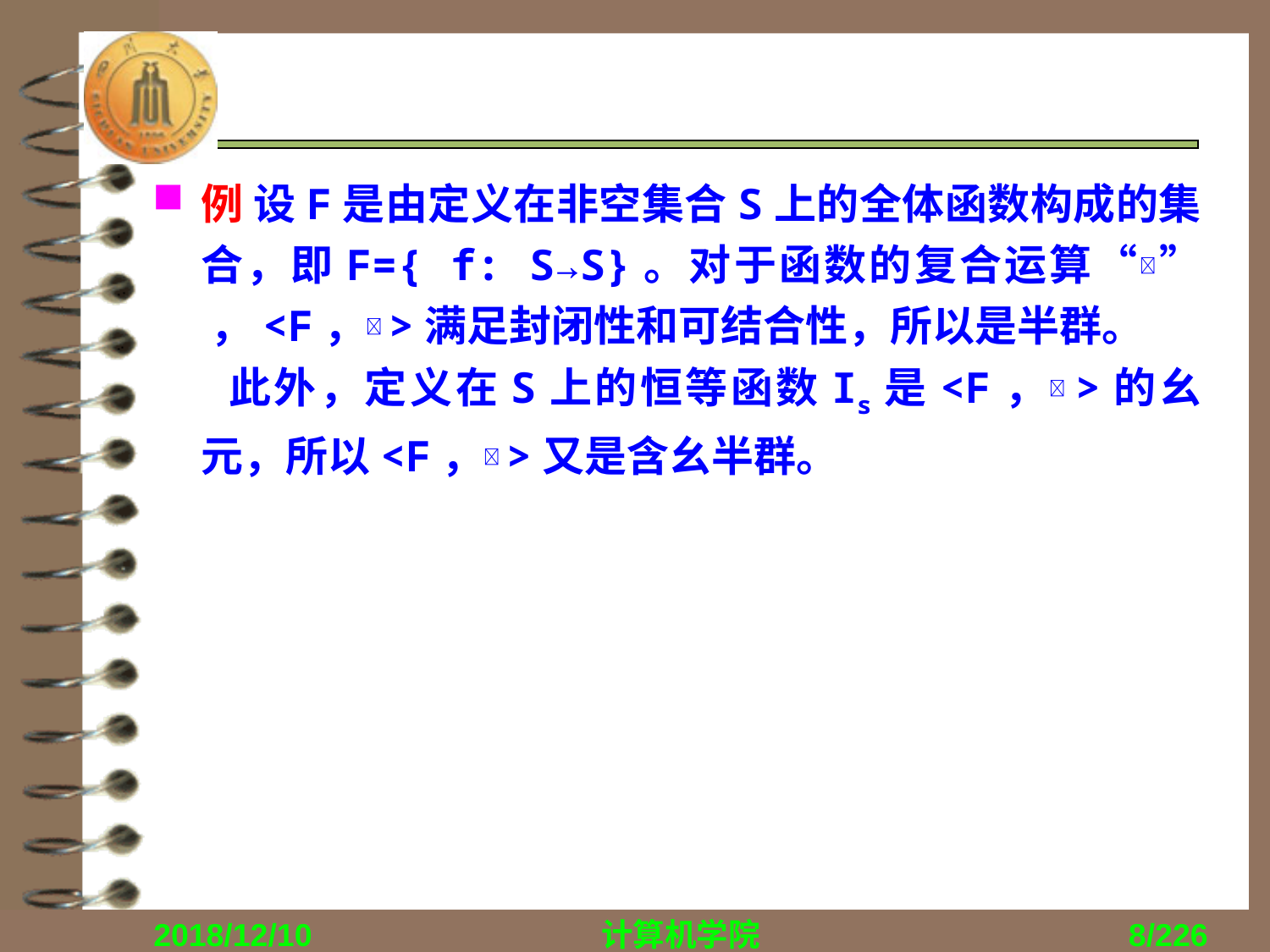

#
例 设F是由定义在非空集合S上的全体函数构成的集合，即F={ f: S→S}。对于函数的复合运算“ο” ，<F，ο>满足封闭性和可结合性，所以是半群。
     此外，定义在S上的恒等函数Is是<F，ο>的幺元，所以<F，ο>又是含幺半群。
2018/12/10
计算机学院
8/226